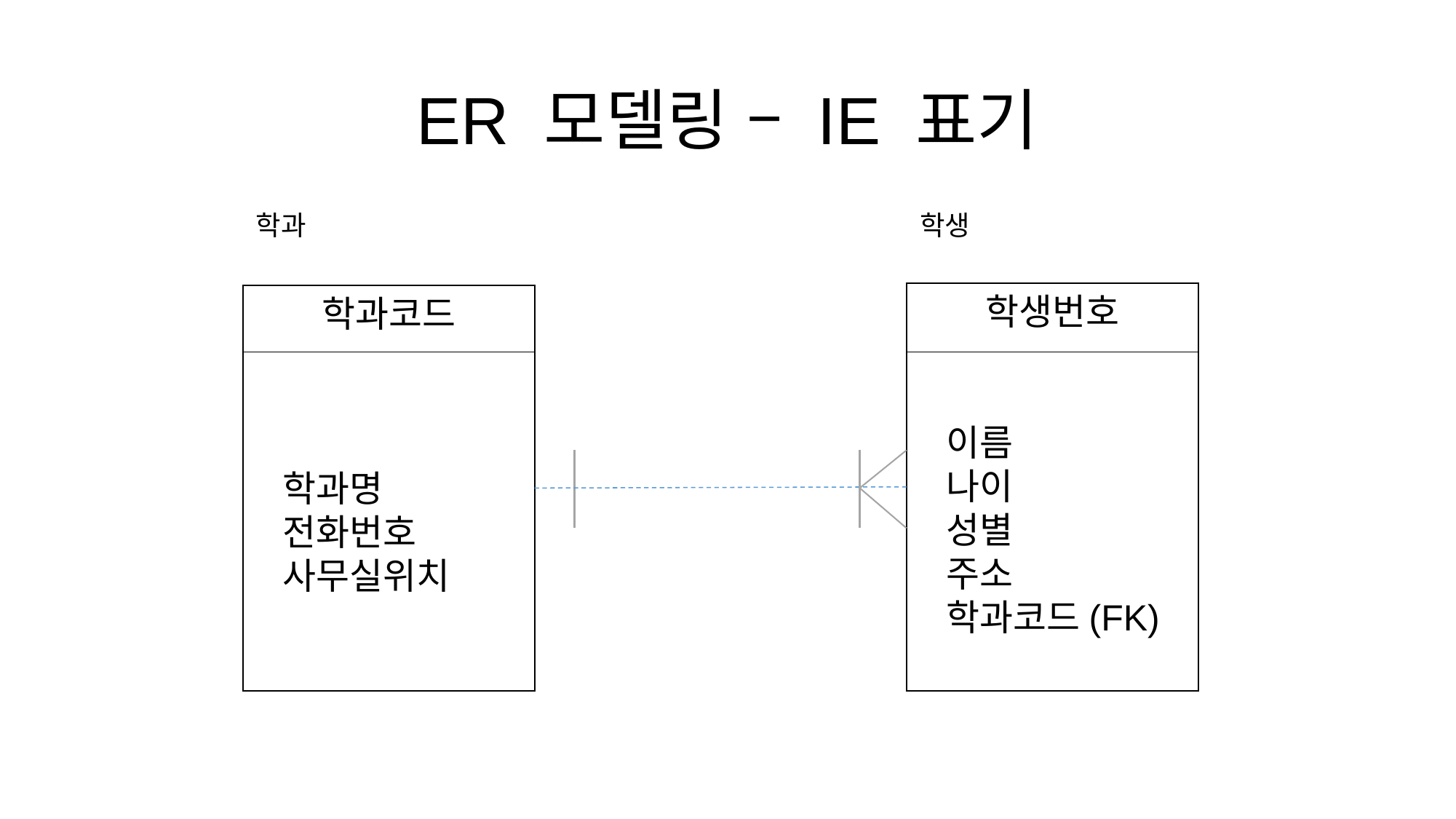

# ER 모델링 – IE 표기
학과
학생
학생번호

  이름
  나이
  성별
  주소
  학과코드(FK)

학과코드

  학과명
  전화번호
  사무실위치